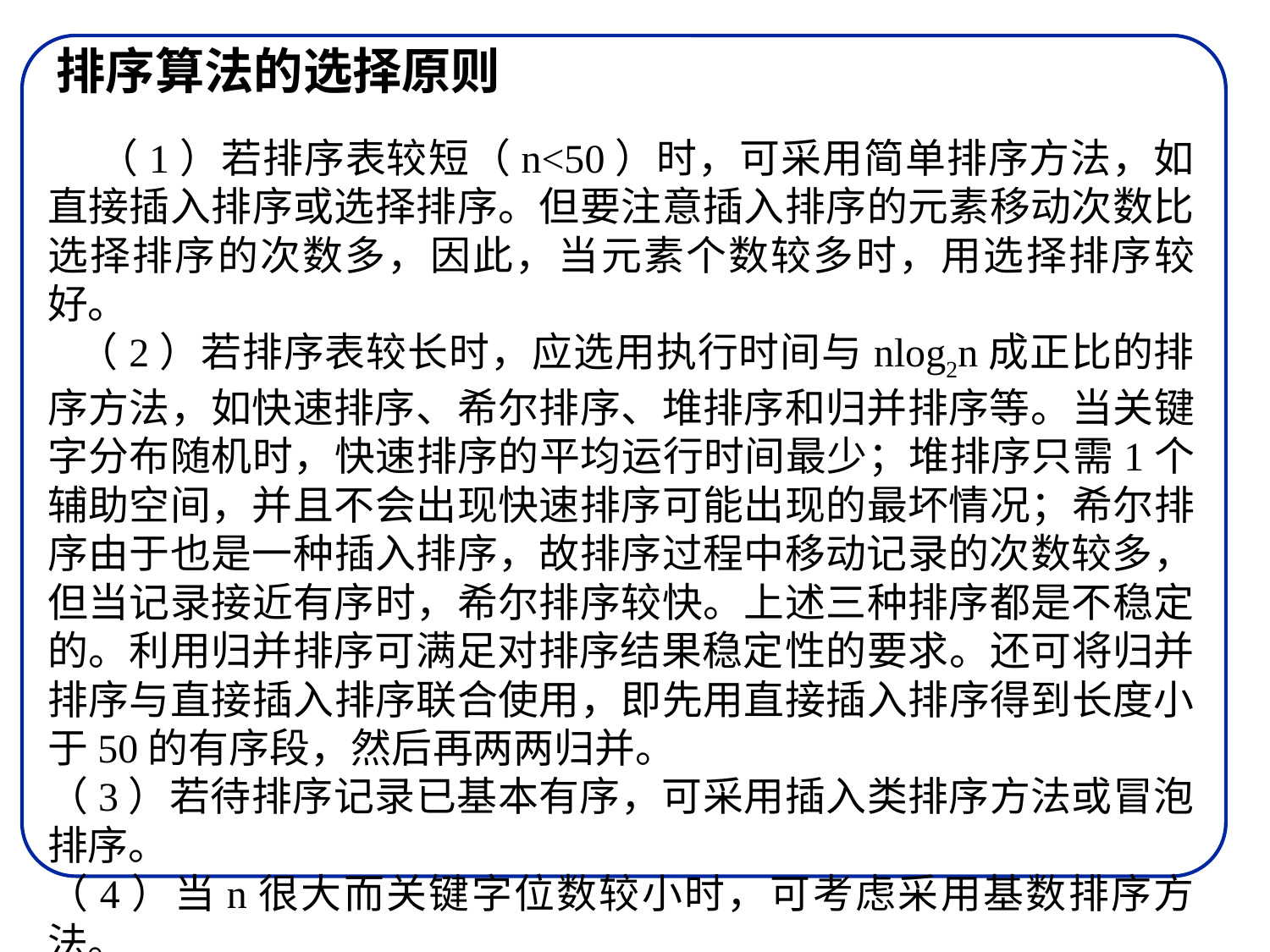

排序算法的选择原则
    （1）若排序表较短（n<50）时，可采用简单排序方法，如直接插入排序或选择排序。但要注意插入排序的元素移动次数比选择排序的次数多，因此，当元素个数较多时，用选择排序较好。
  （2）若排序表较长时，应选用执行时间与nlog2n成正比的排序方法，如快速排序、希尔排序、堆排序和归并排序等。当关键字分布随机时，快速排序的平均运行时间最少；堆排序只需1个辅助空间，并且不会出现快速排序可能出现的最坏情况；希尔排序由于也是一种插入排序，故排序过程中移动记录的次数较多，但当记录接近有序时，希尔排序较快。上述三种排序都是不稳定的。利用归并排序可满足对排序结果稳定性的要求。还可将归并排序与直接插入排序联合使用，即先用直接插入排序得到长度小于50的有序段，然后再两两归并。
（3）若待排序记录已基本有序，可采用插入类排序方法或冒泡排序。
（4）当n很大而关键字位数较小时，可考虑采用基数排序方法。